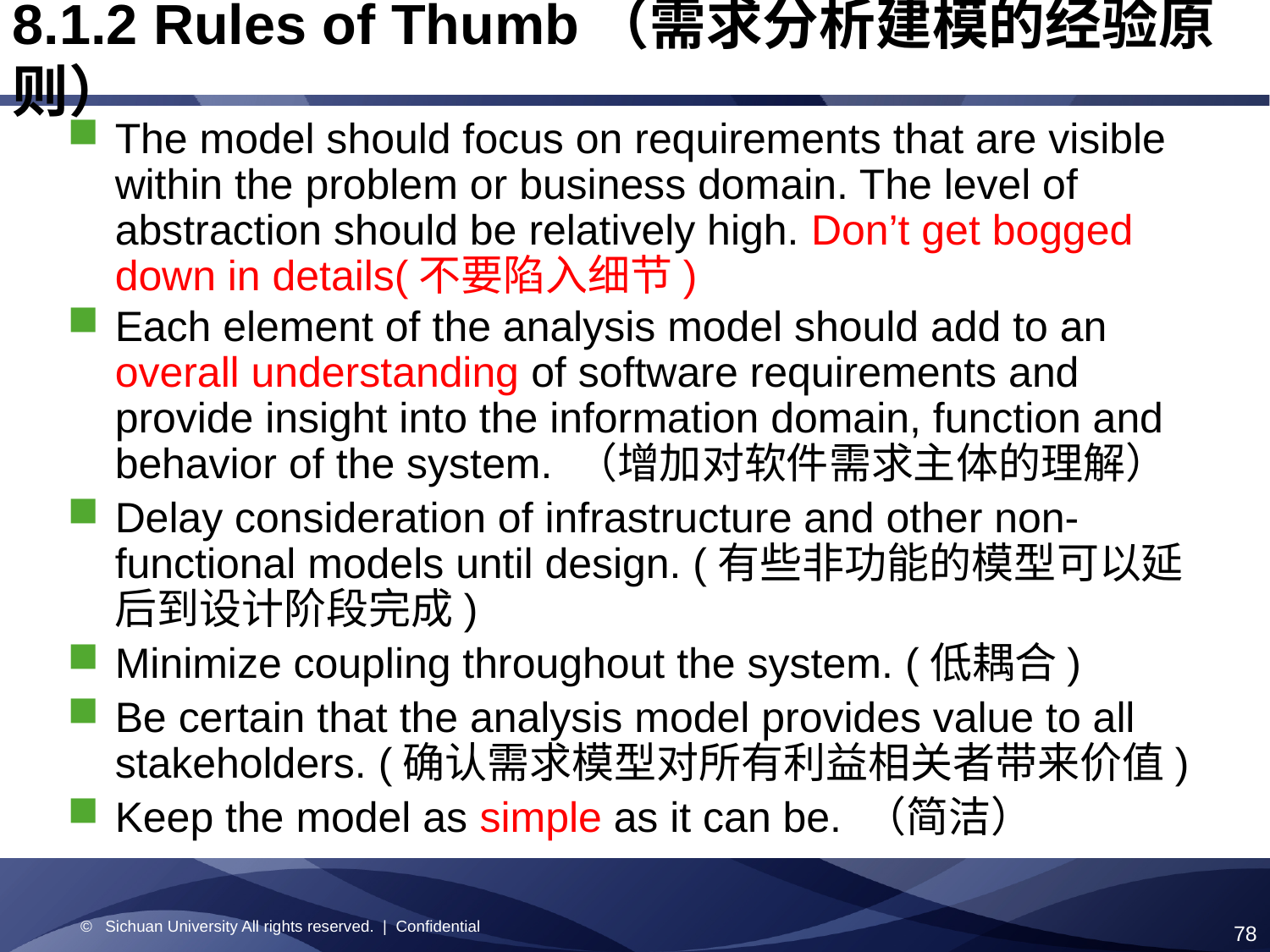

8.1.2 Rules of Thumb（需求分析建模的经验原则）
The model should focus on requirements that are visible within the problem or business domain. The level of abstraction should be relatively high. Don’t get bogged down in details(不要陷入细节)
Each element of the analysis model should add to an overall understanding of software requirements and provide insight into the information domain, function and behavior of the system. （增加对软件需求主体的理解）
Delay consideration of infrastructure and other non-functional models until design. (有些非功能的模型可以延后到设计阶段完成)
Minimize coupling throughout the system. (低耦合)
Be certain that the analysis model provides value to all stakeholders. (确认需求模型对所有利益相关者带来价值)
Keep the model as simple as it can be. （简洁）
©   Sichuan University All rights reserved.  |  Confidential
78